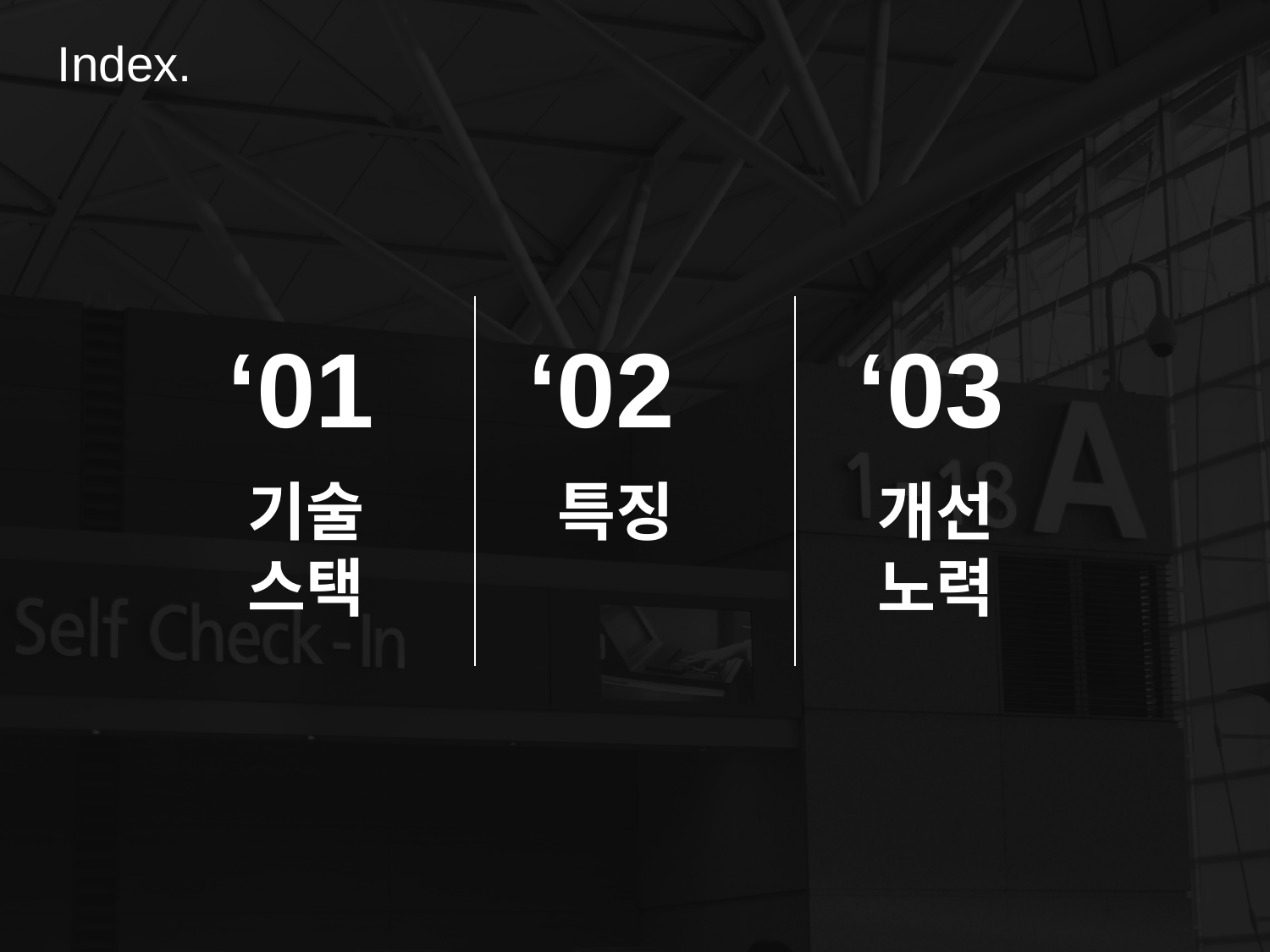

Index.
‘01
‘02
‘03
기술
스택
특징
개선
노력